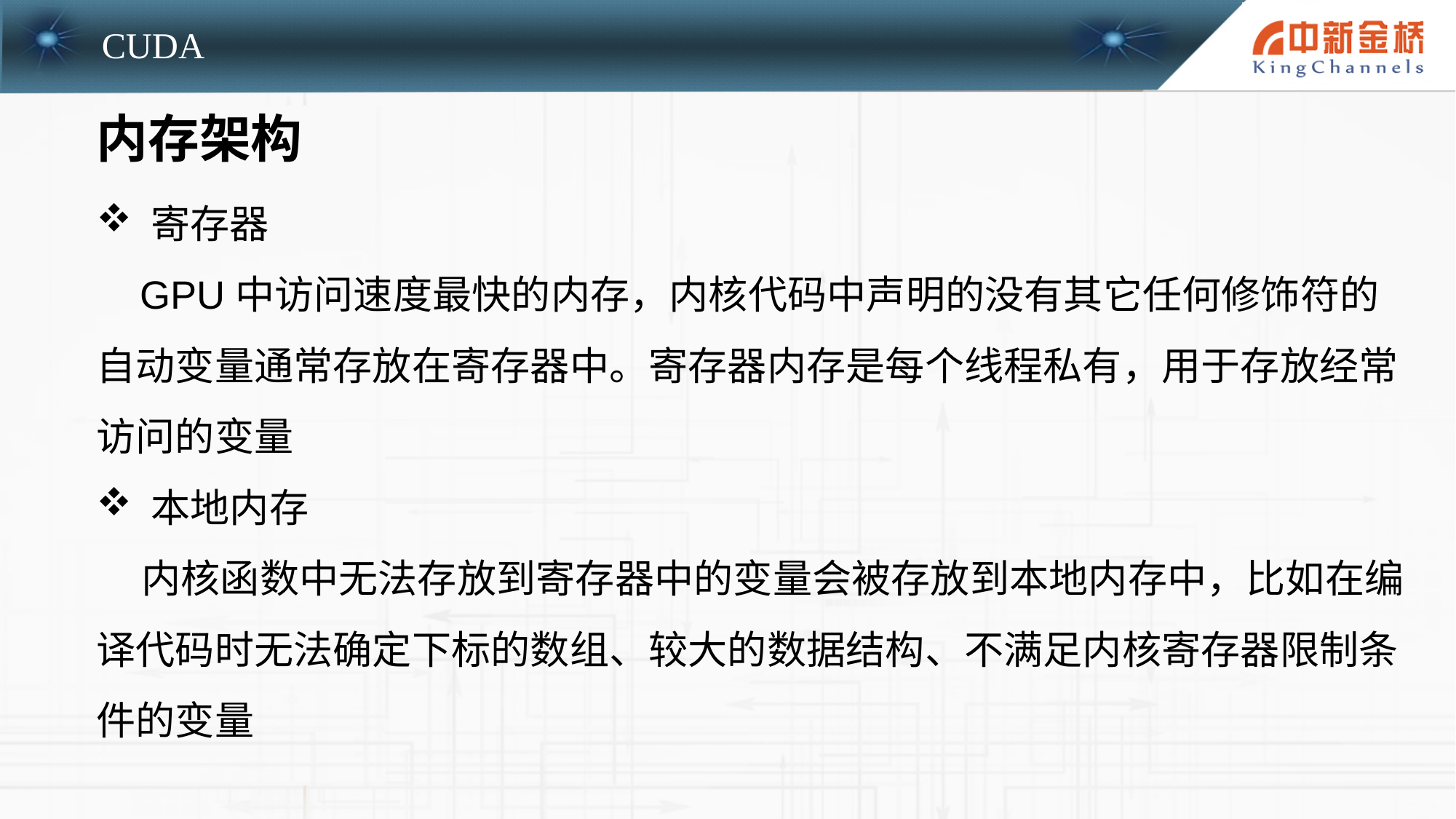

内存架构
寄存器
    GPU中访问速度最快的内存，内核代码中声明的没有其它任何修饰符的自动变量通常存放在寄存器中。寄存器内存是每个线程私有，用于存放经常访问的变量
本地内存
    内核函数中无法存放到寄存器中的变量会被存放到本地内存中，比如在编译代码时无法确定下标的数组、较大的数据结构、不满足内核寄存器限制条件的变量